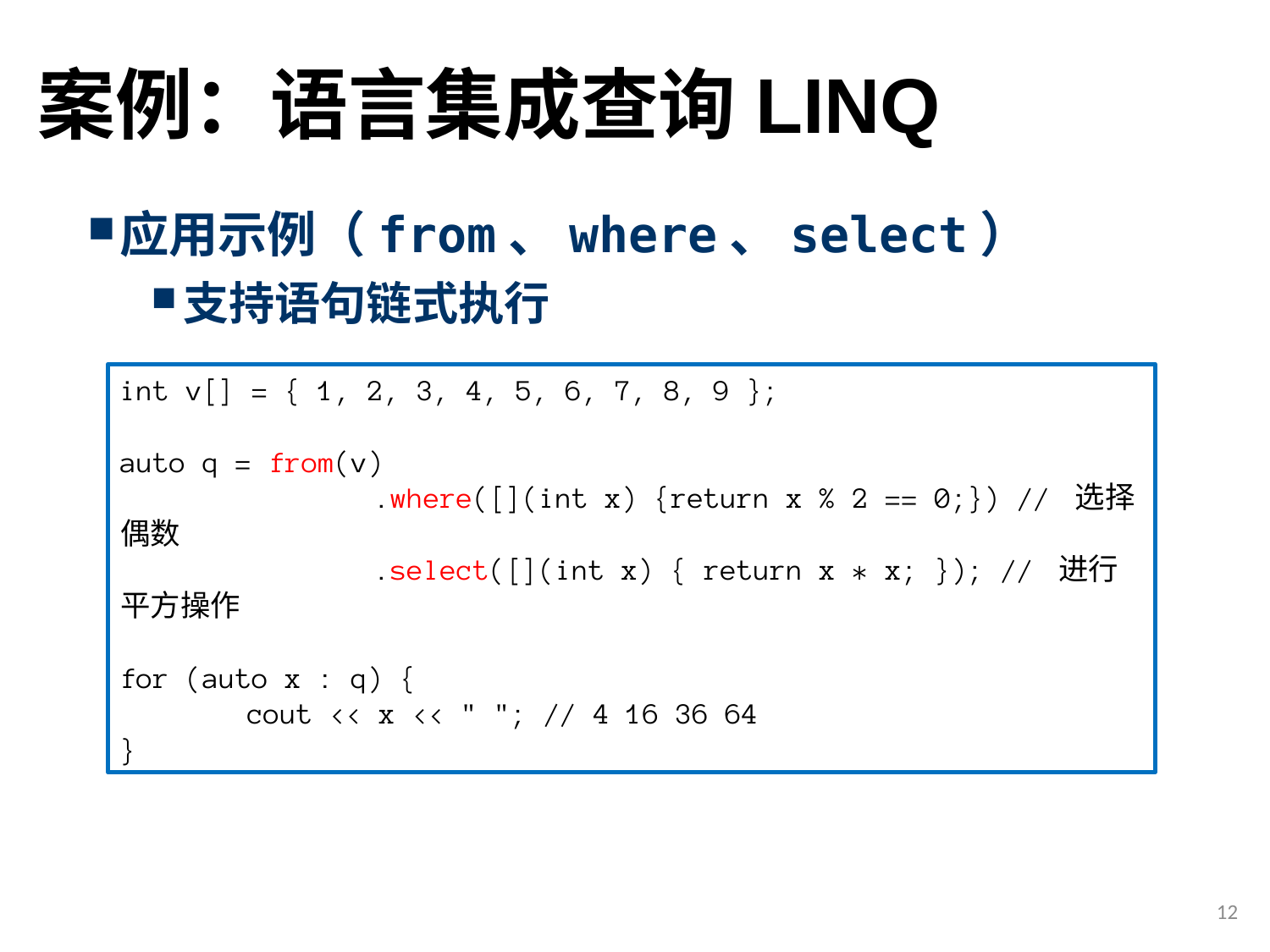

# 案例：语言集成查询LINQ
应用示例（from、where、select）
支持语句链式执行
int v[] = { 1, 2, 3, 4, 5, 6, 7, 8, 9 };

auto q = from(v)
		.where([](int x) {return x % 2 == 0;}) // 选择偶数
		.select([](int x) { return x * x; }); // 进行平方操作

for (auto x : q) {
	cout << x << " "; // 4 16 36 64
}
12